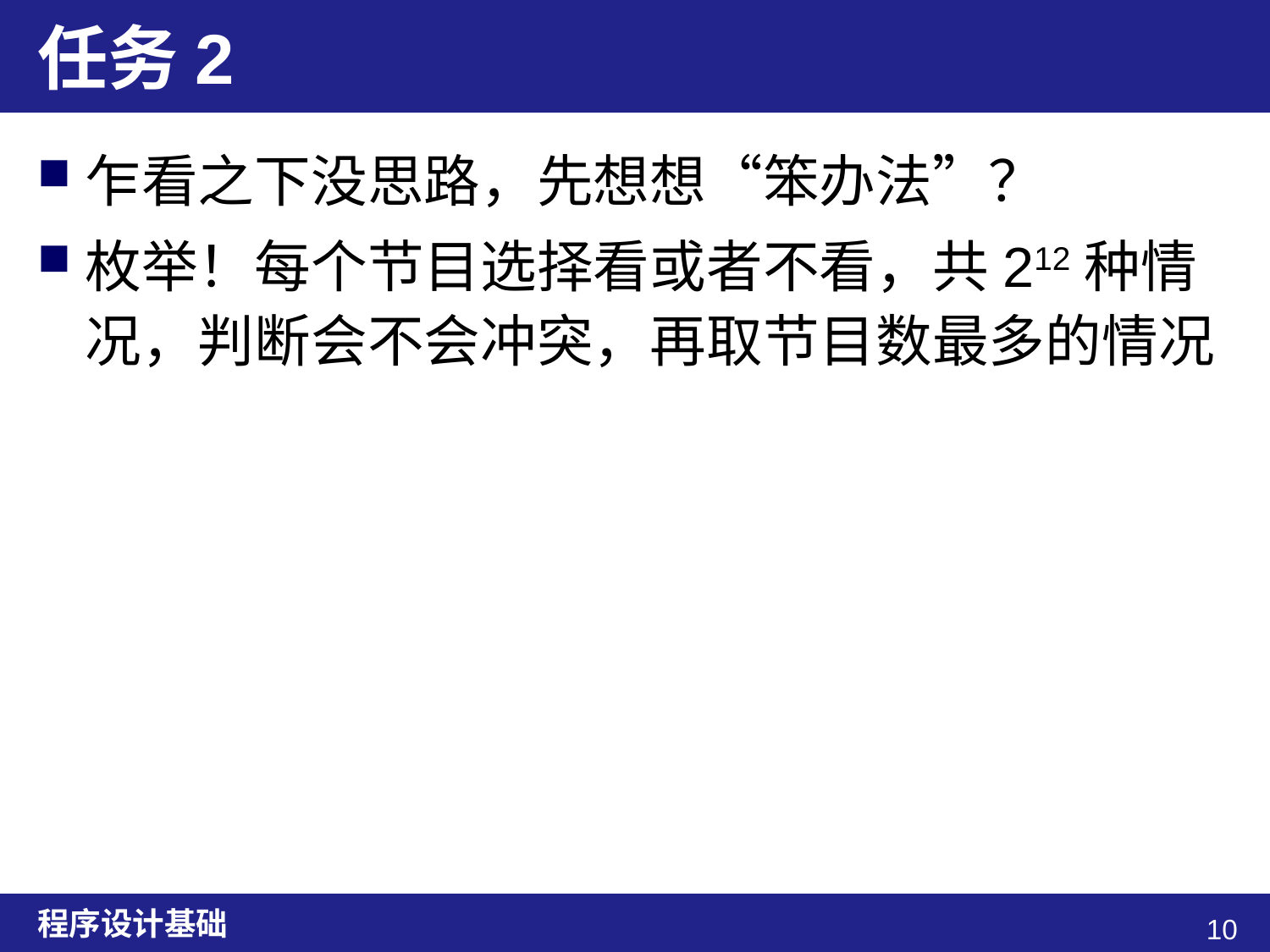

# 任务2
乍看之下没思路，先想想“笨办法”？
枚举！每个节目选择看或者不看，共212种情况，判断会不会冲突，再取节目数最多的情况